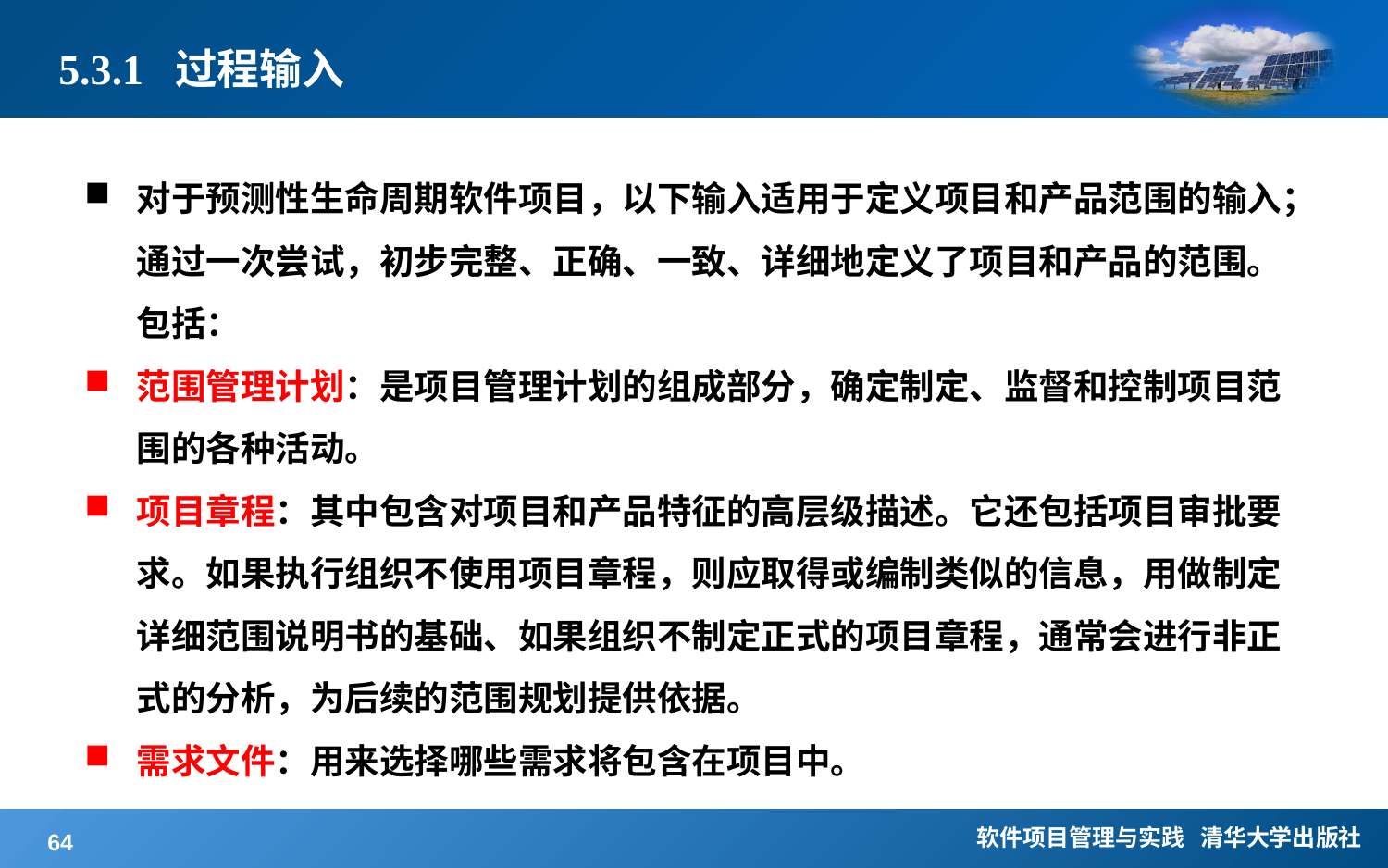

# 5.3.1  过程输入
对于预测性生命周期软件项目，以下输入适用于定义项目和产品范围的输入；通过一次尝试，初步完整、正确、一致、详细地定义了项目和产品的范围。包括：
范围管理计划：是项目管理计划的组成部分，确定制定、监督和控制项目范围的各种活动。
项目章程：其中包含对项目和产品特征的高层级描述。它还包括项目审批要求。如果执行组织不使用项目章程，则应取得或编制类似的信息，用做制定详细范围说明书的基础、如果组织不制定正式的项目章程，通常会进行非正式的分析，为后续的范围规划提供依据。
需求文件：用来选择哪些需求将包含在项目中。